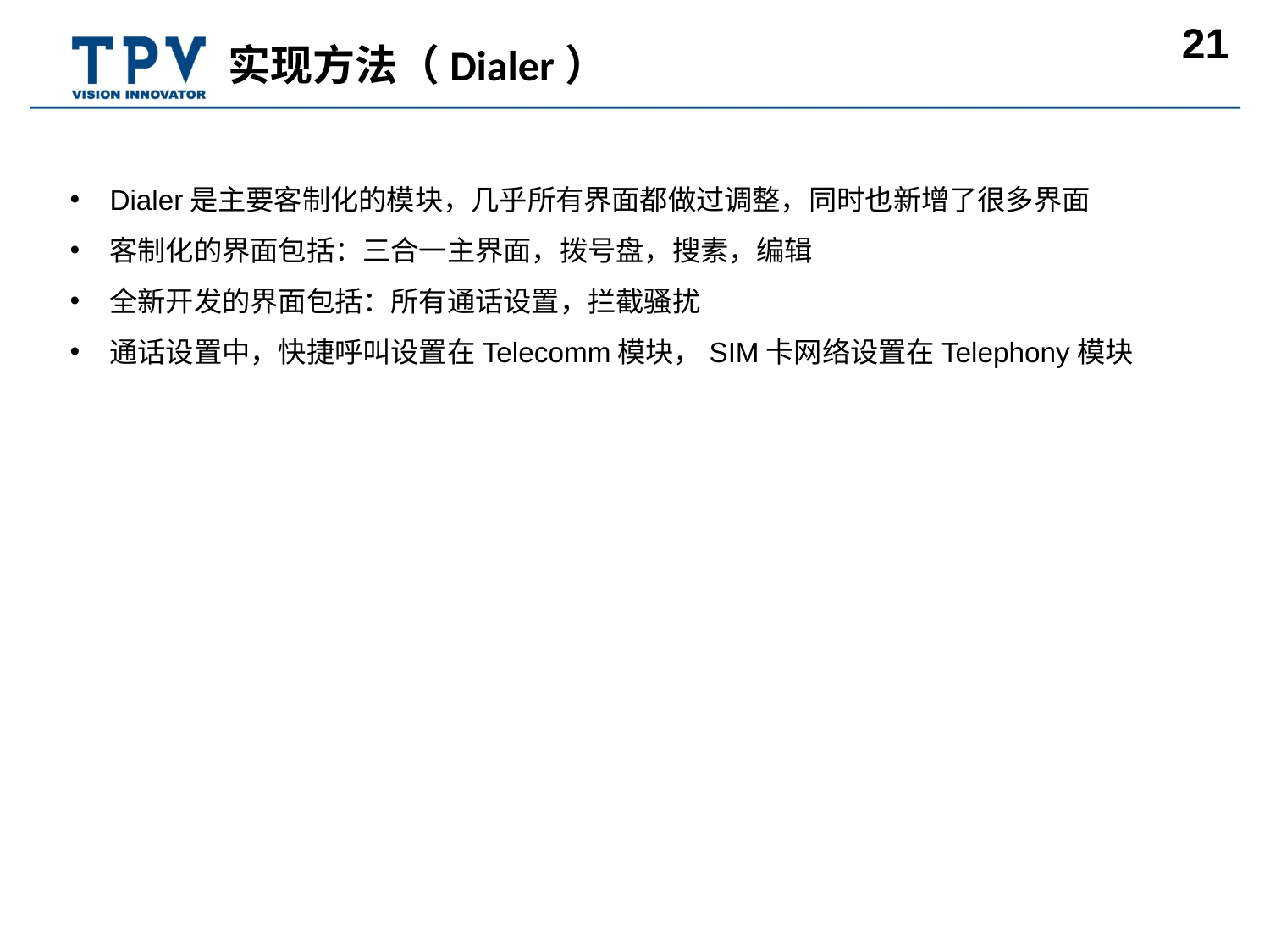

实现方法（Dialer）
Dialer是主要客制化的模块，几乎所有界面都做过调整，同时也新增了很多界面
客制化的界面包括：三合一主界面，拨号盘，搜素，编辑
全新开发的界面包括：所有通话设置，拦截骚扰
通话设置中，快捷呼叫设置在Telecomm模块，SIM卡网络设置在Telephony模块